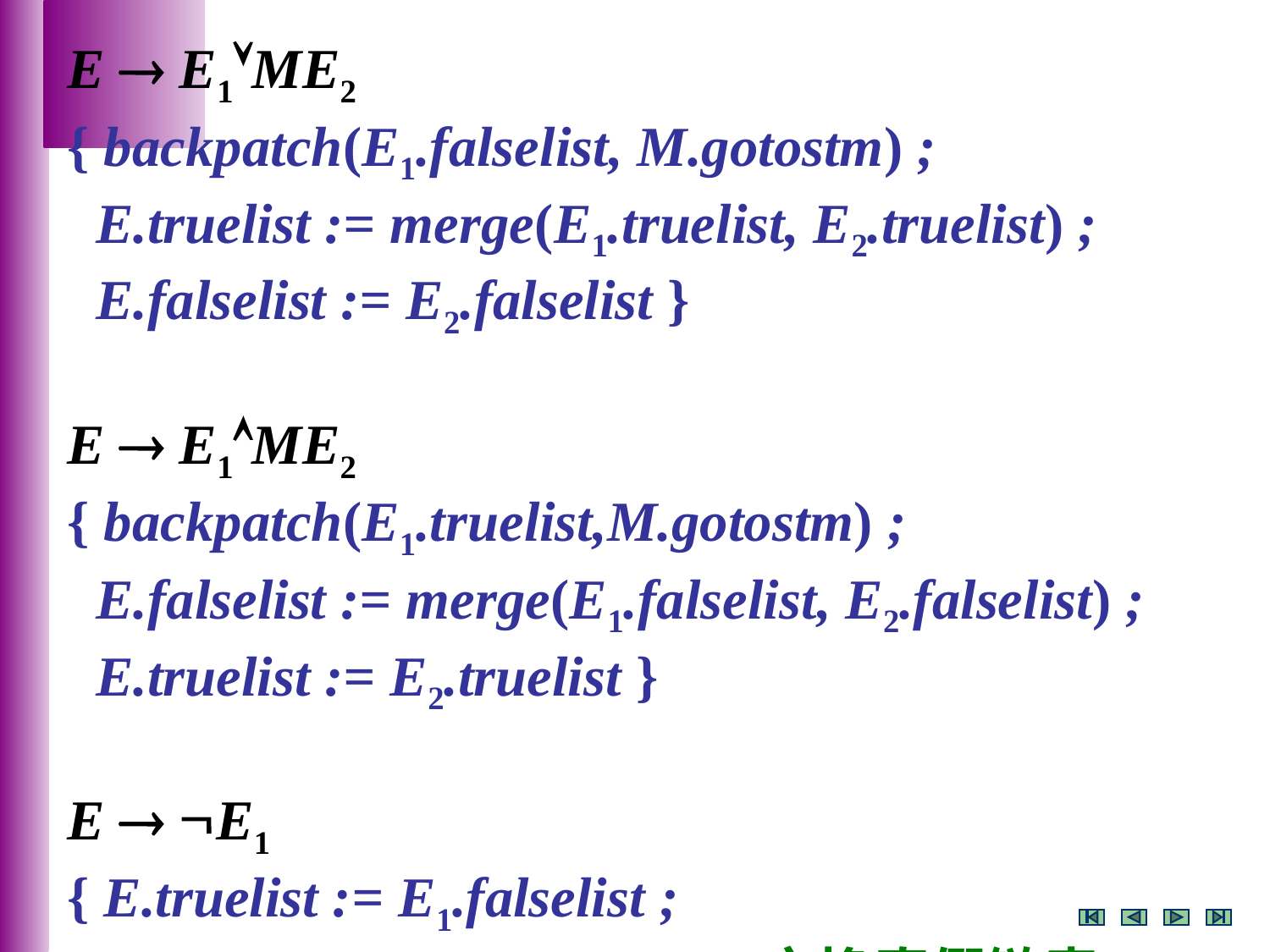

E → E1∨ME2
{ backpatch(E1.falselist, M.gotostm) ;
  E.truelist := merge(E1.truelist, E2.truelist) ;
  E.falselist := E2.falselist }

E → E1∧ME2
{ backpatch(E1.truelist,M.gotostm) ;
  E.falselist := merge(E1.falselist, E2.falselist) ;
  E.truelist := E2.truelist }

E → ¬E1
{ E.truelist := E1.falselist ;
  E.falselist := E1.truelist }  // 交换真假链表